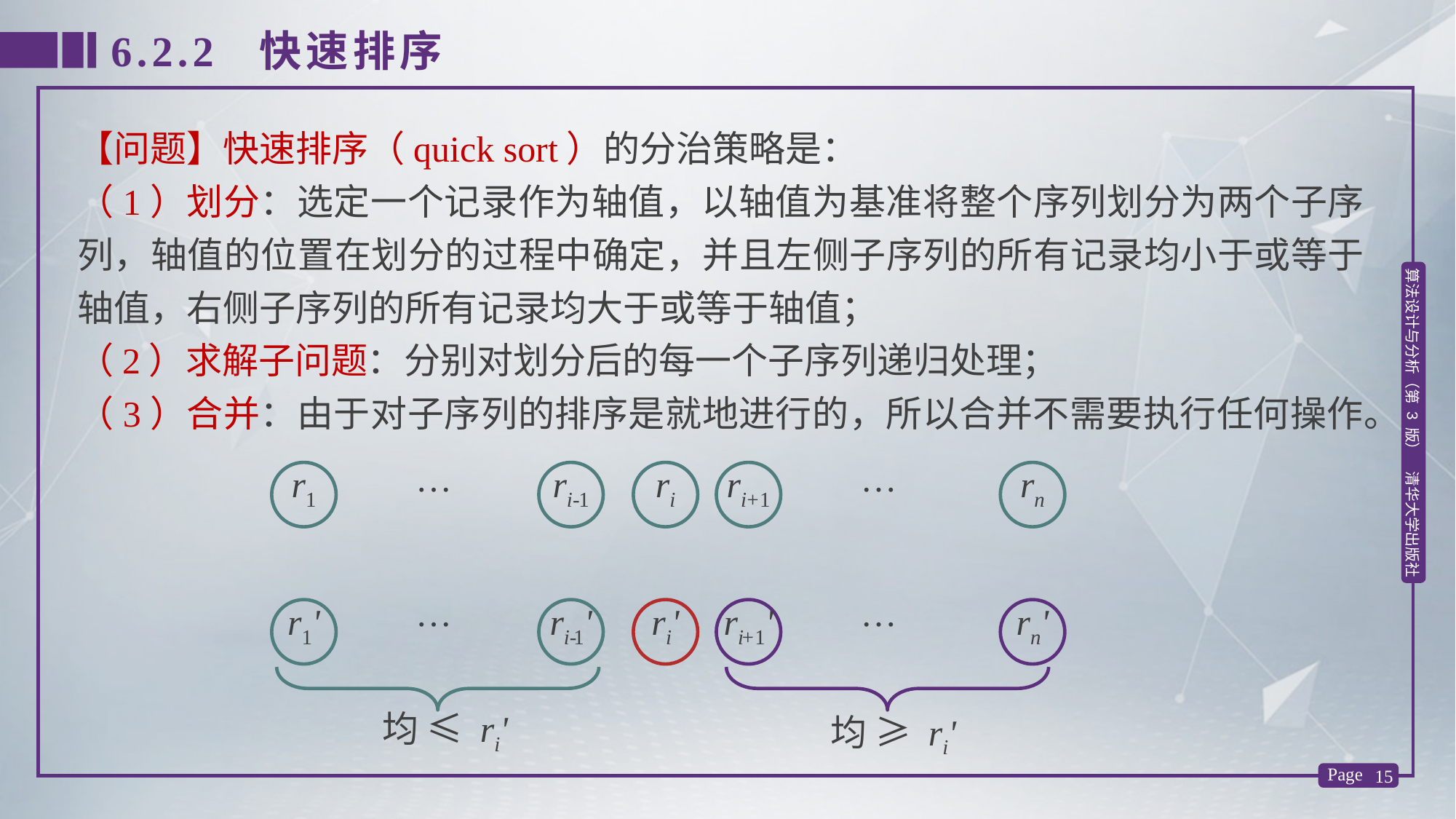

6.2.2  快速排序
【问题】快速排序（quick sort）的分治策略是：
（1）划分：选定一个记录作为轴值，以轴值为基准将整个序列划分为两个子序列，轴值的位置在划分的过程中确定，并且左侧子序列的所有记录均小于或等于轴值，右侧子序列的所有记录均大于或等于轴值；
（2）求解子问题：分别对划分后的每一个子序列递归处理；
（3）合并：由于对子序列的排序是就地进行的，所以合并不需要执行任何操作。
…
…
r1
ri-1
ri
ri+1
rn
…
ri+1'
rn'
…
r1'
ri-1'
ri'

均 ≤ ri'

均 ≥ ri'